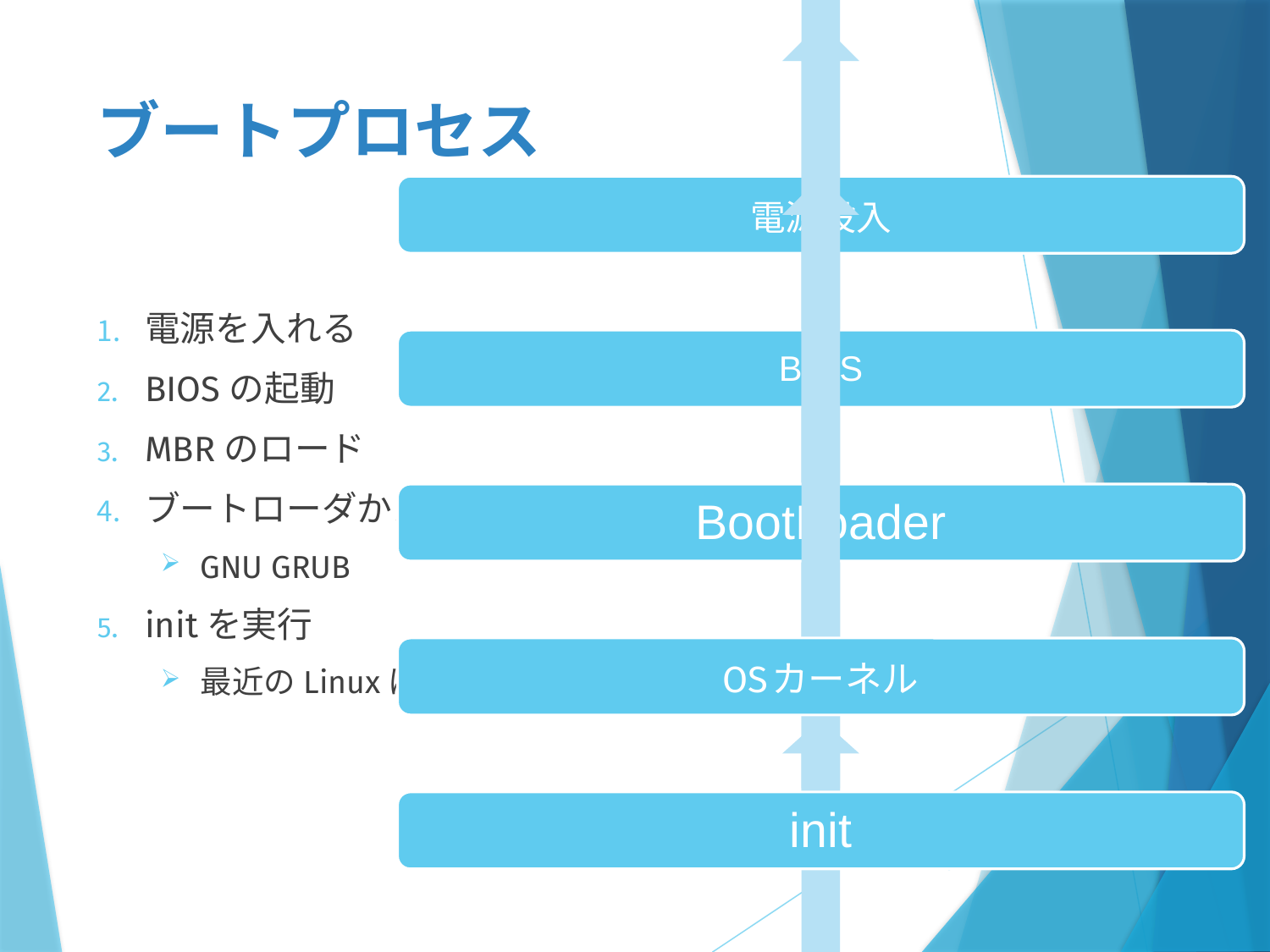

# ブートプロセス
電源投入
BIOS
BootLoader
OSカーネル
init
電源を入れる
BIOSの起動
MBRのロード
ブートローダかカーネルの起動
GNU GRUB
initを実行
最近のLinuxはSystemd
20